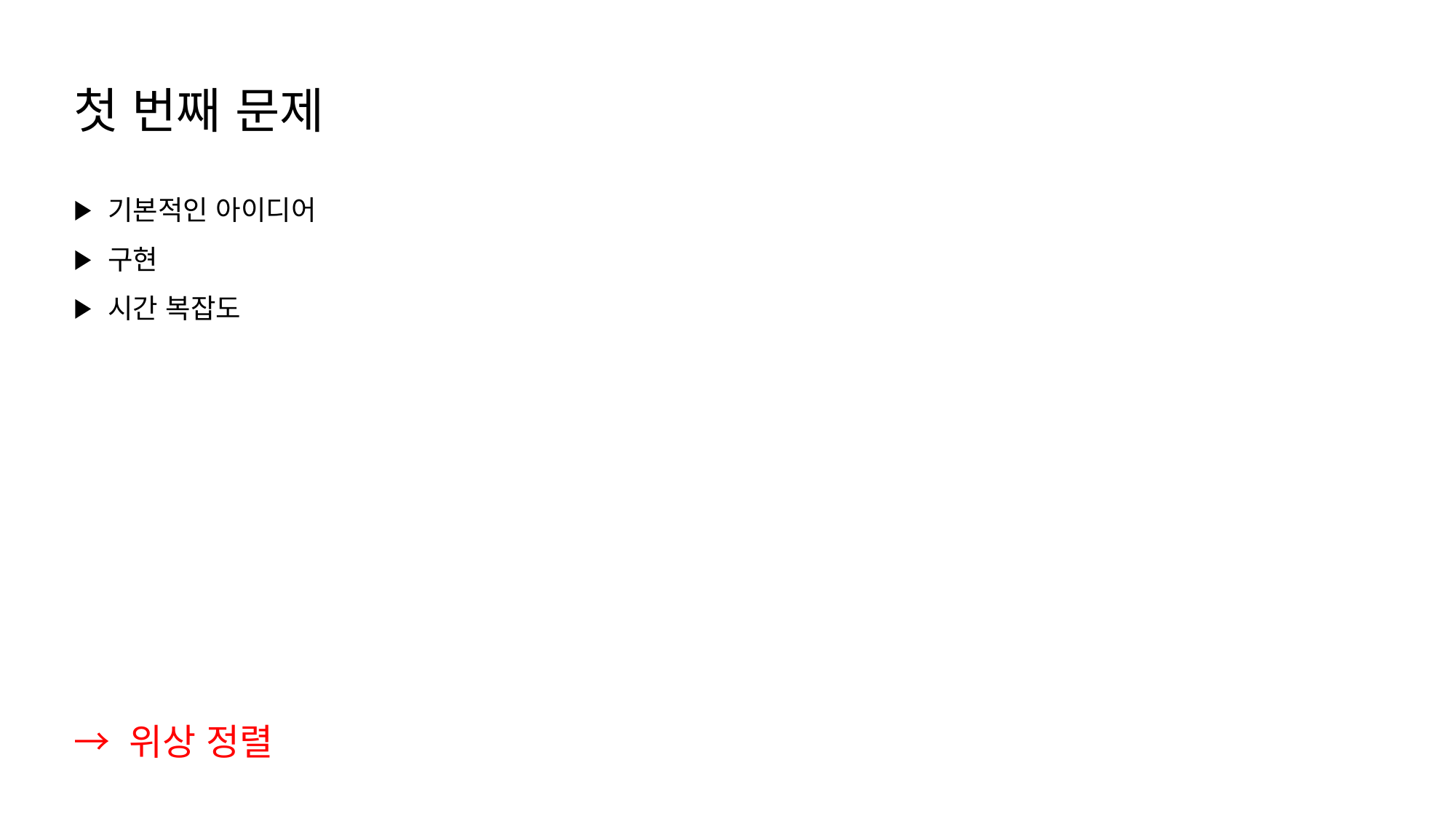

첫 번째 문제
기본적인 아이디어
구현
시간 복잡도
→ 위상 정렬